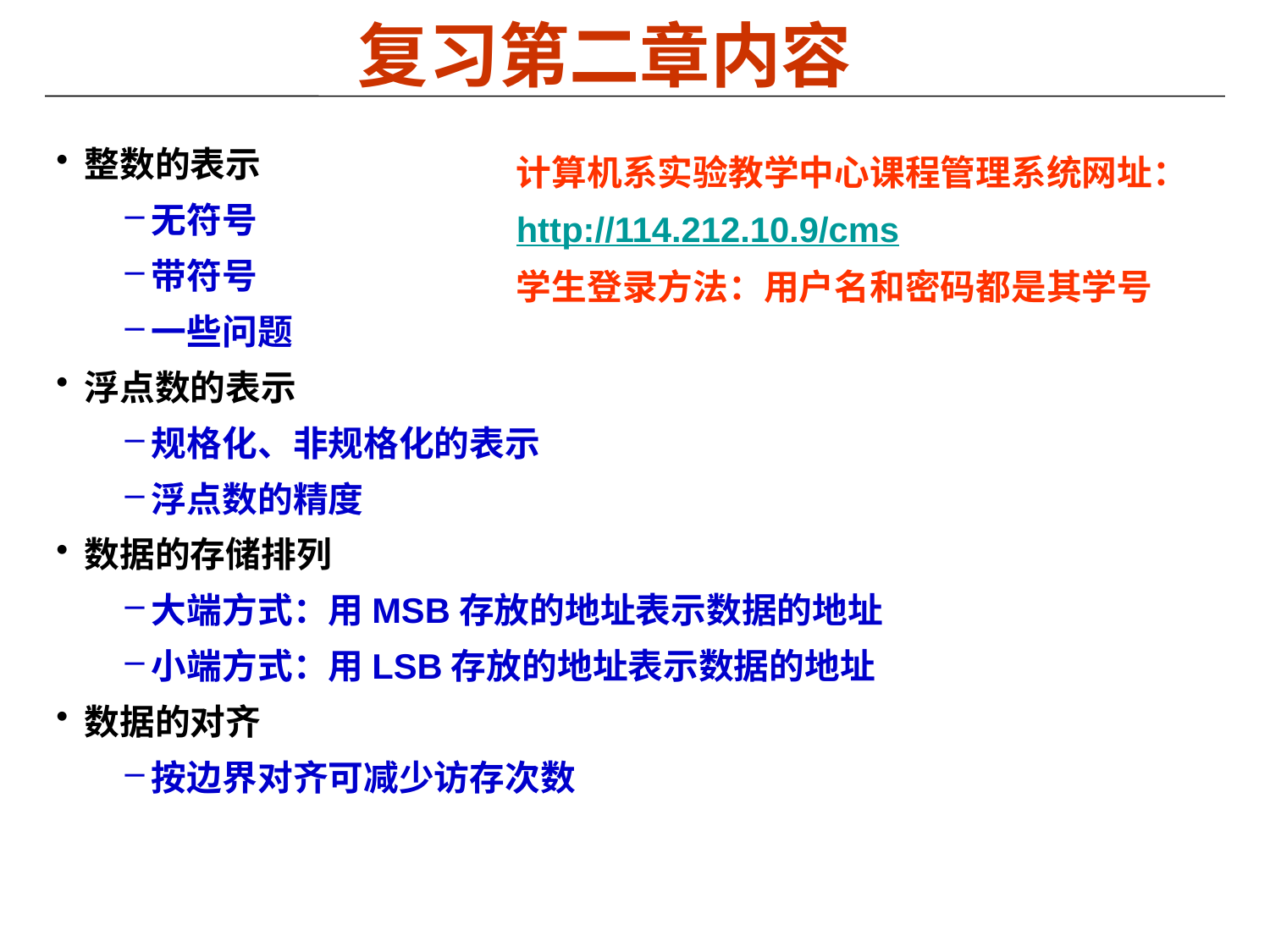

复习第二章内容
计算机系实验教学中心课程管理系统网址：http://114.212.10.9/cms
学生登录方法：用户名和密码都是其学号
整数的表示
无符号
带符号
一些问题
浮点数的表示
规格化、非规格化的表示
浮点数的精度
数据的存储排列
大端方式：用MSB存放的地址表示数据的地址
小端方式：用LSB存放的地址表示数据的地址
数据的对齐
按边界对齐可减少访存次数